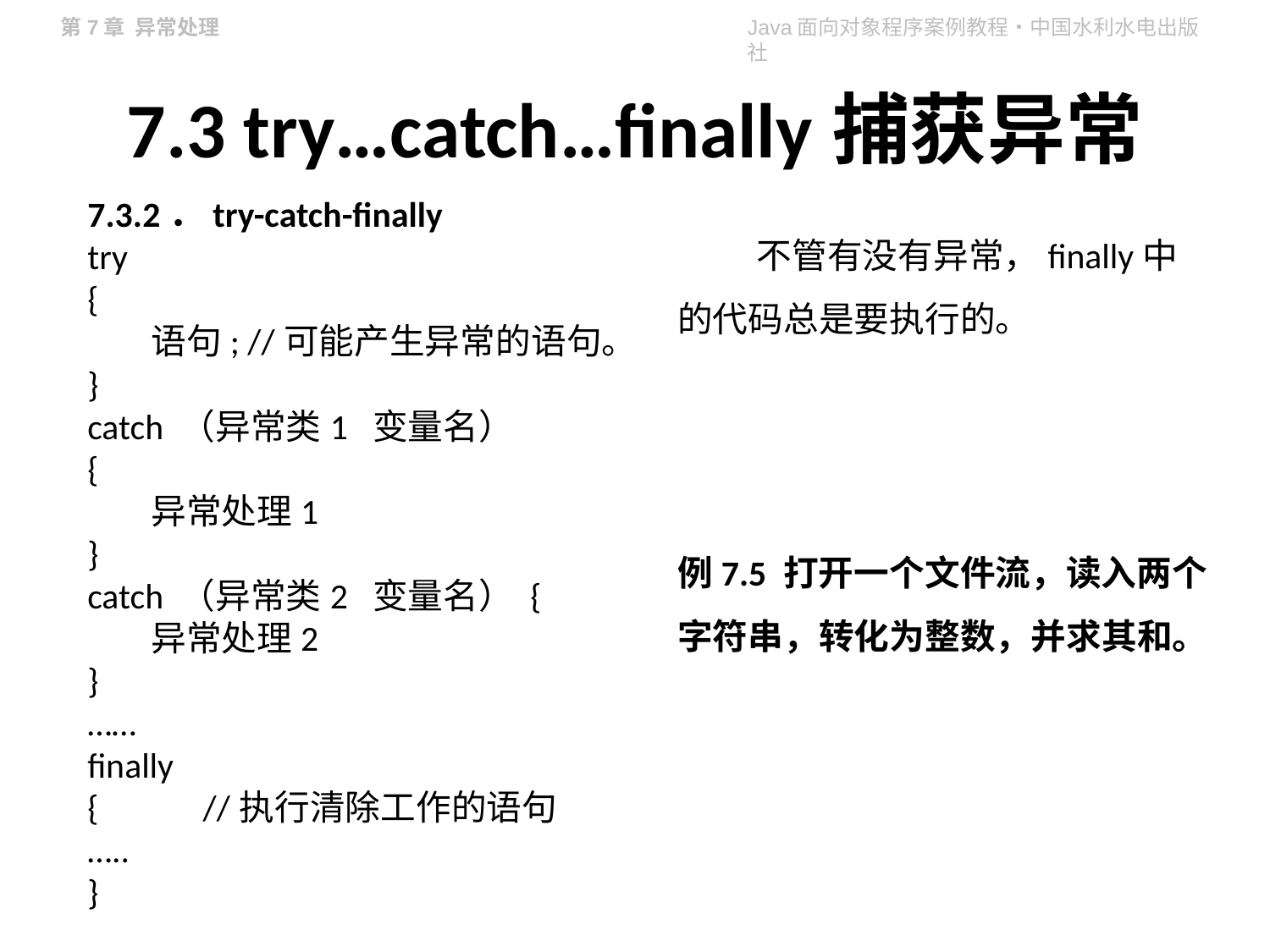

# 7.3 try…catch…finally捕获异常
7.3.2．try-catch-finally
try
{
语句; //可能产生异常的语句。
}
catch （异常类1  变量名）
{
异常处理1
}
catch （异常类2  变量名） {
异常处理2
}
……
finally
{             //执行清除工作的语句
…..
}
         不管有没有异常，finally中的代码总是要执行的。

例7.5 打开一个文件流，读入两个字符串，转化为整数，并求其和。